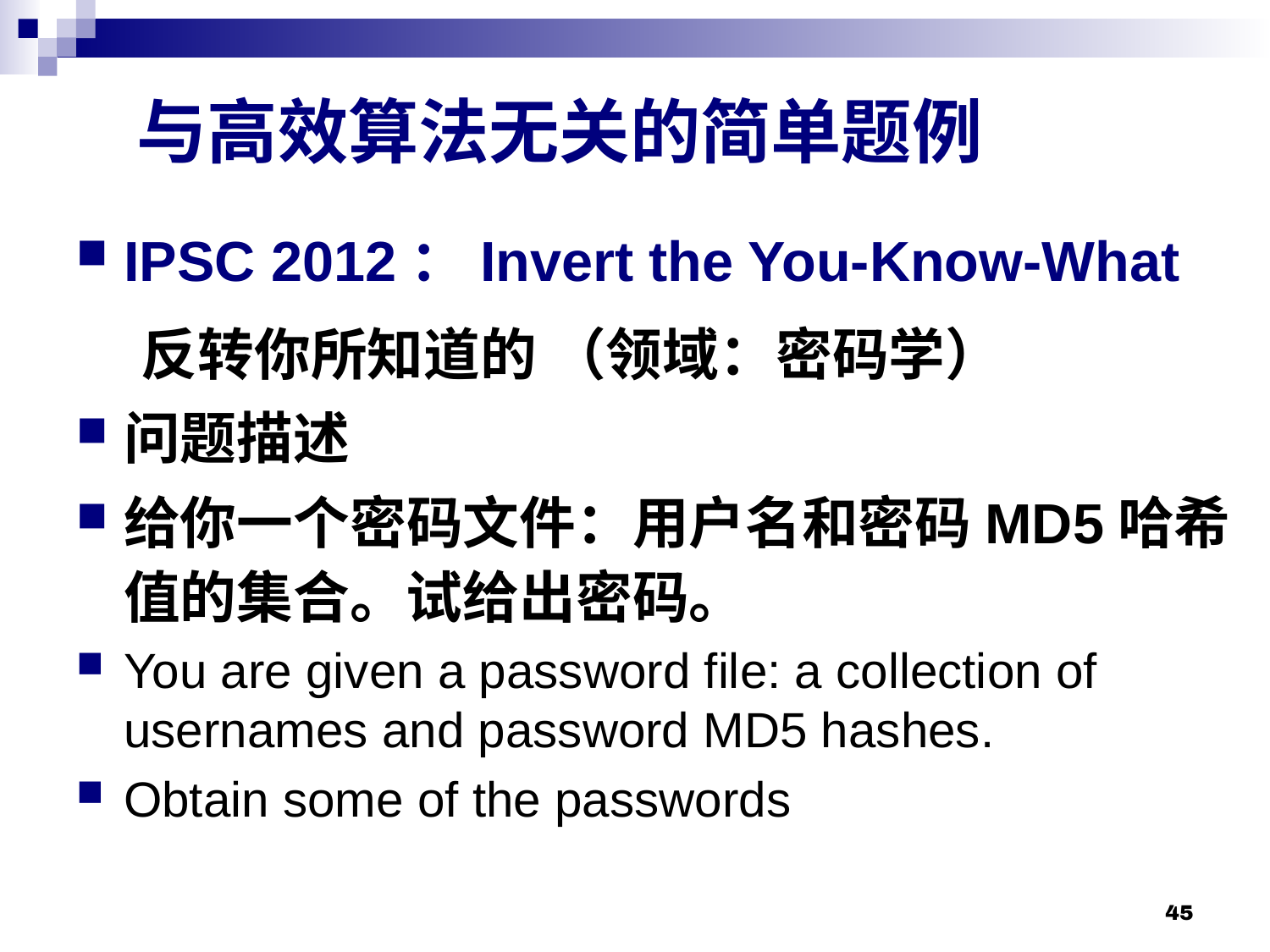

# 与高效算法无关的简单题例
IPSC 2012：Invert the You-Know-What
    反转你所知道的 （领域：密码学）
问题描述
给你一个密码文件：用户名和密码MD5哈希值的集合。试给出密码。
You are given a password file: a collection of usernames and password MD5 hashes.
Obtain some of the passwords
45